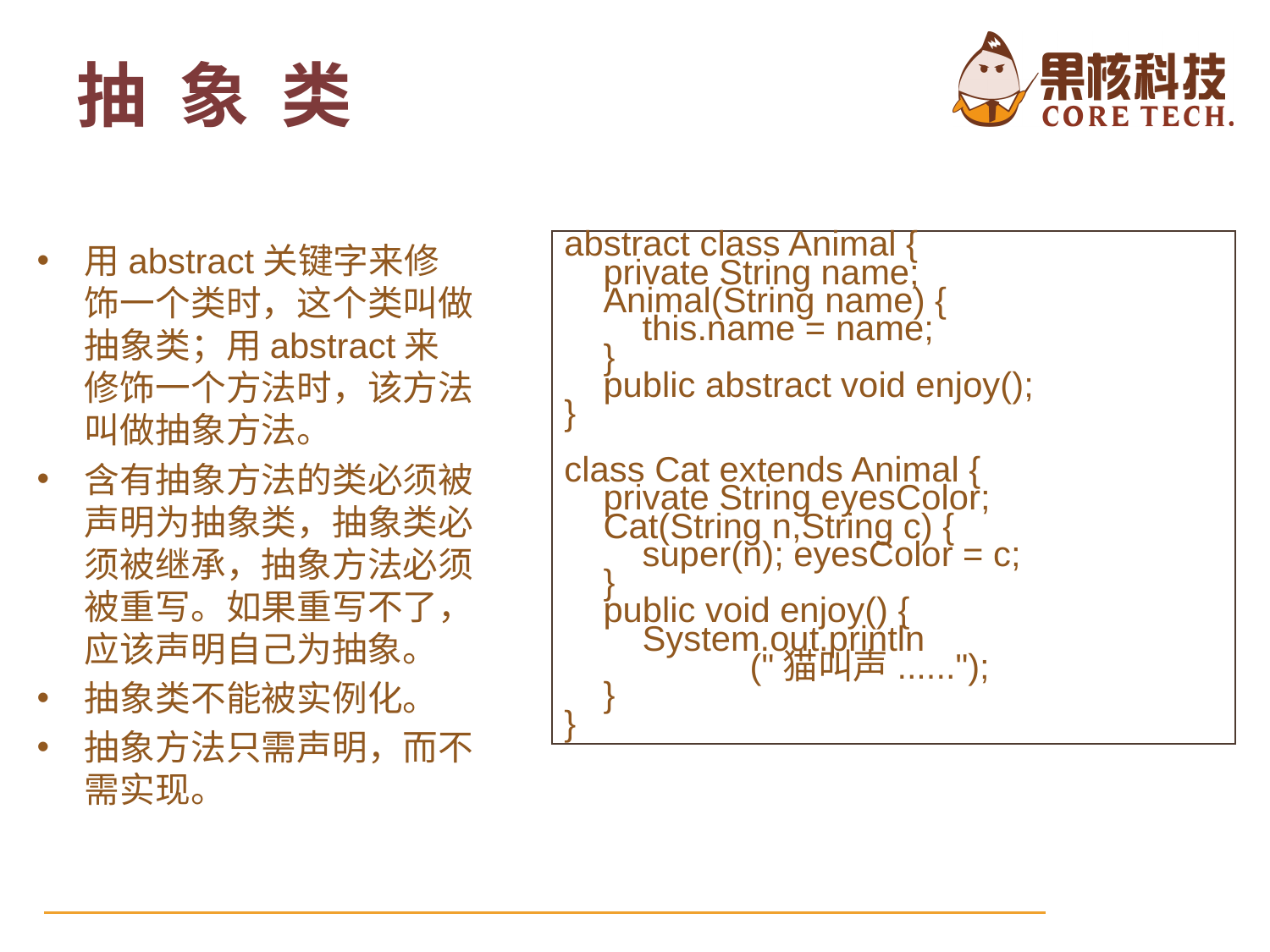

抽  象  类
abstract class Animal {
    private String name;
    Animal(String name) {
        this.name = name;
    }
    public abstract void enjoy();
}

class Cat extends Animal {
    private String eyesColor;
    Cat(String n,String c) {
        super(n); eyesColor = c;
    }
    public void enjoy() {
        System.out.println
	      ("猫叫声......");
    }
}
用abstract关键字来修饰一个类时，这个类叫做抽象类；用abstract来修饰一个方法时，该方法叫做抽象方法。
含有抽象方法的类必须被声明为抽象类，抽象类必须被继承，抽象方法必须被重写。如果重写不了，应该声明自己为抽象。
抽象类不能被实例化。
抽象方法只需声明，而不需实现。